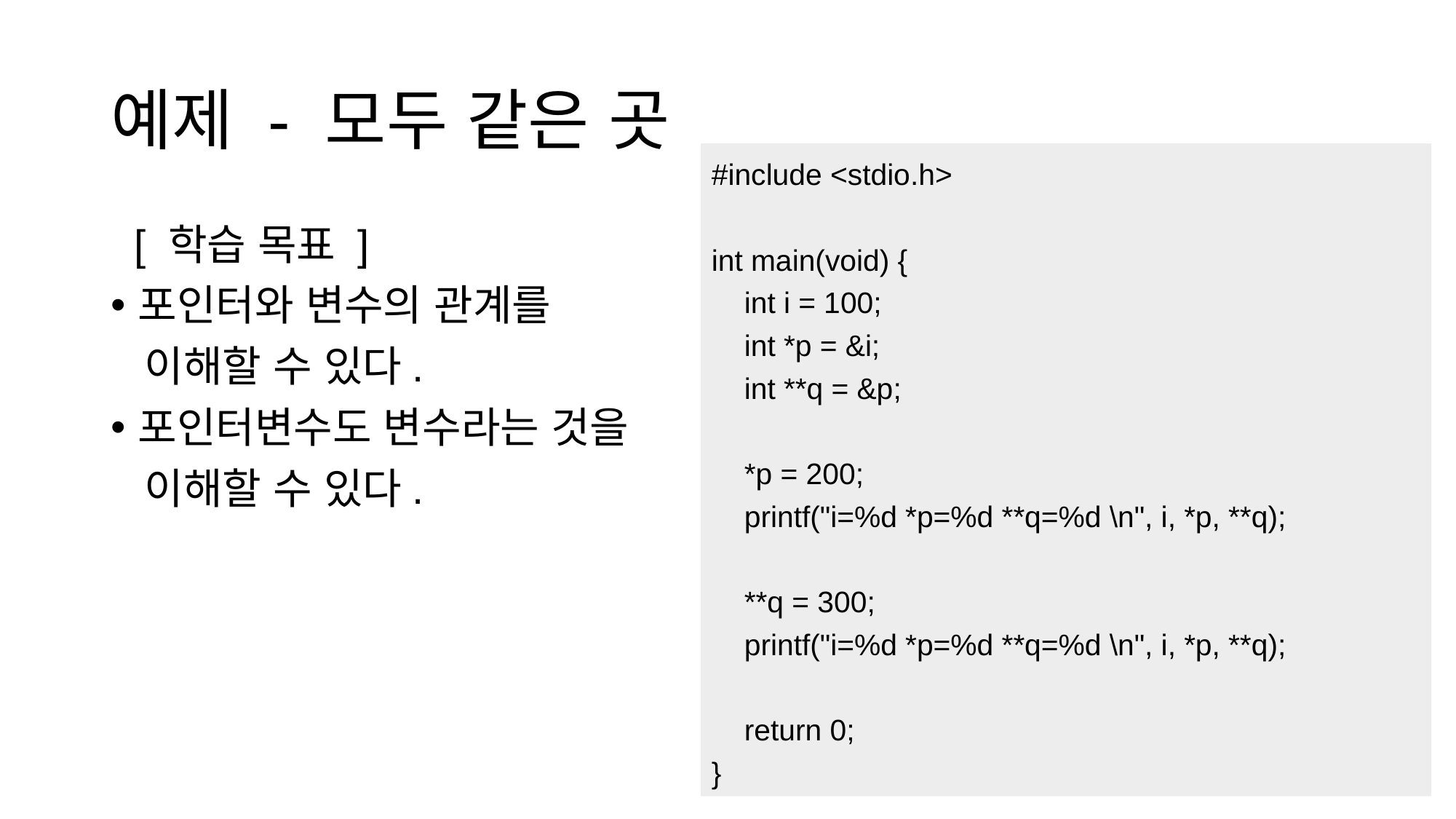

예제 - 모두 같은 곳
#include <stdio.h>

int main(void) {
    int i = 100;
    int *p = &i;
    int **q = &p;

    *p = 200;
    printf("i=%d *p=%d **q=%d \n", i, *p, **q);

    **q = 300;
    printf("i=%d *p=%d **q=%d \n", i, *p, **q);

    return 0;
}

  [ 학습 목표 ]
포인터와 변수의 관계를
  이해할 수 있다.
포인터변수도 변수라는 것을
  이해할 수 있다.